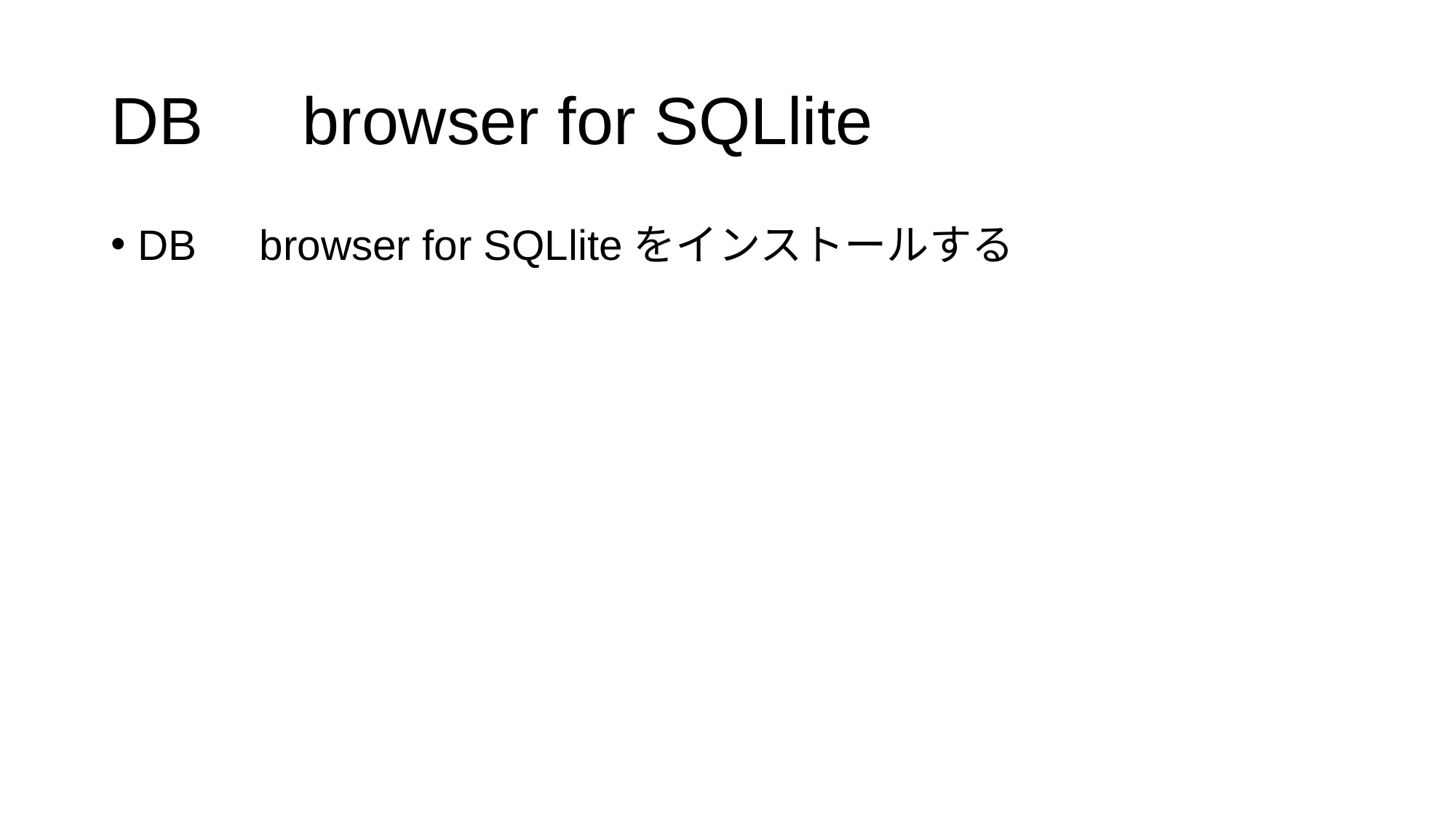

# DB　browser for SQLlite
DB　browser for SQLliteをインストールする